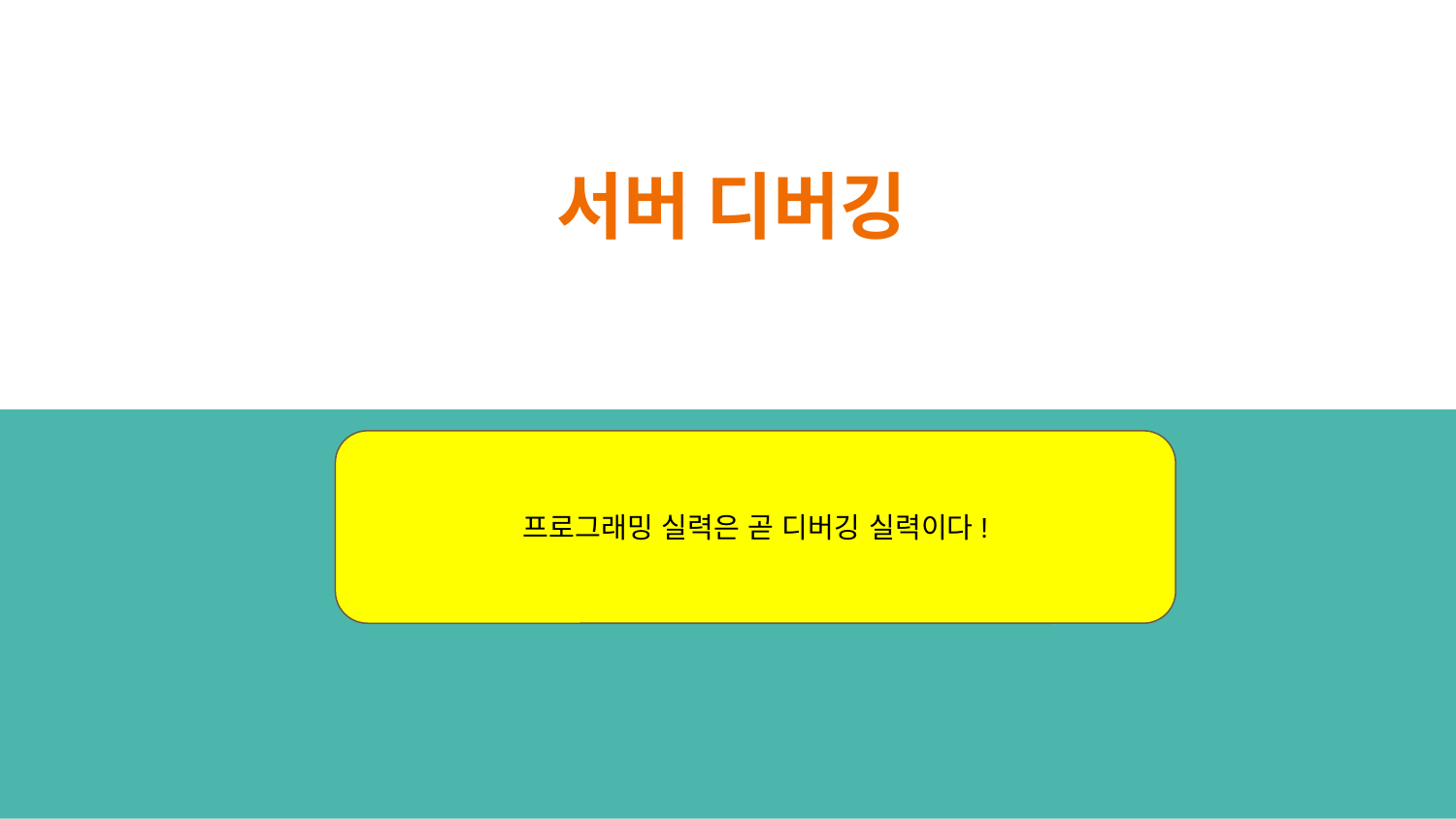

# 서버 디버깅
프로그래밍 실력은 곧 디버깅 실력이다!